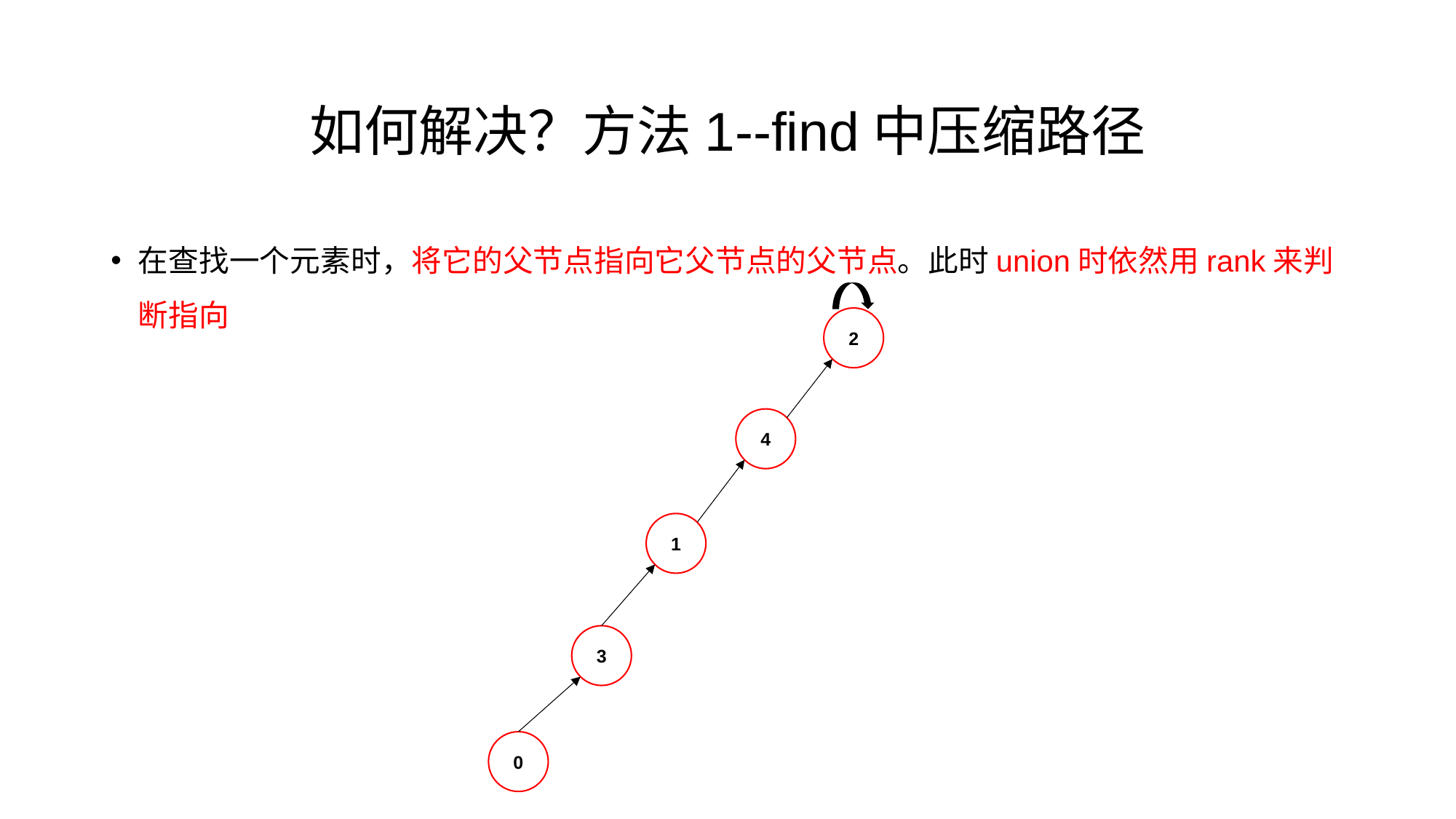

# 如何解决？方法1--find中压缩路径
在查找一个元素时，将它的父节点指向它父节点的父节点。此时union时依然用rank来判断指向

2
4
1
3
0